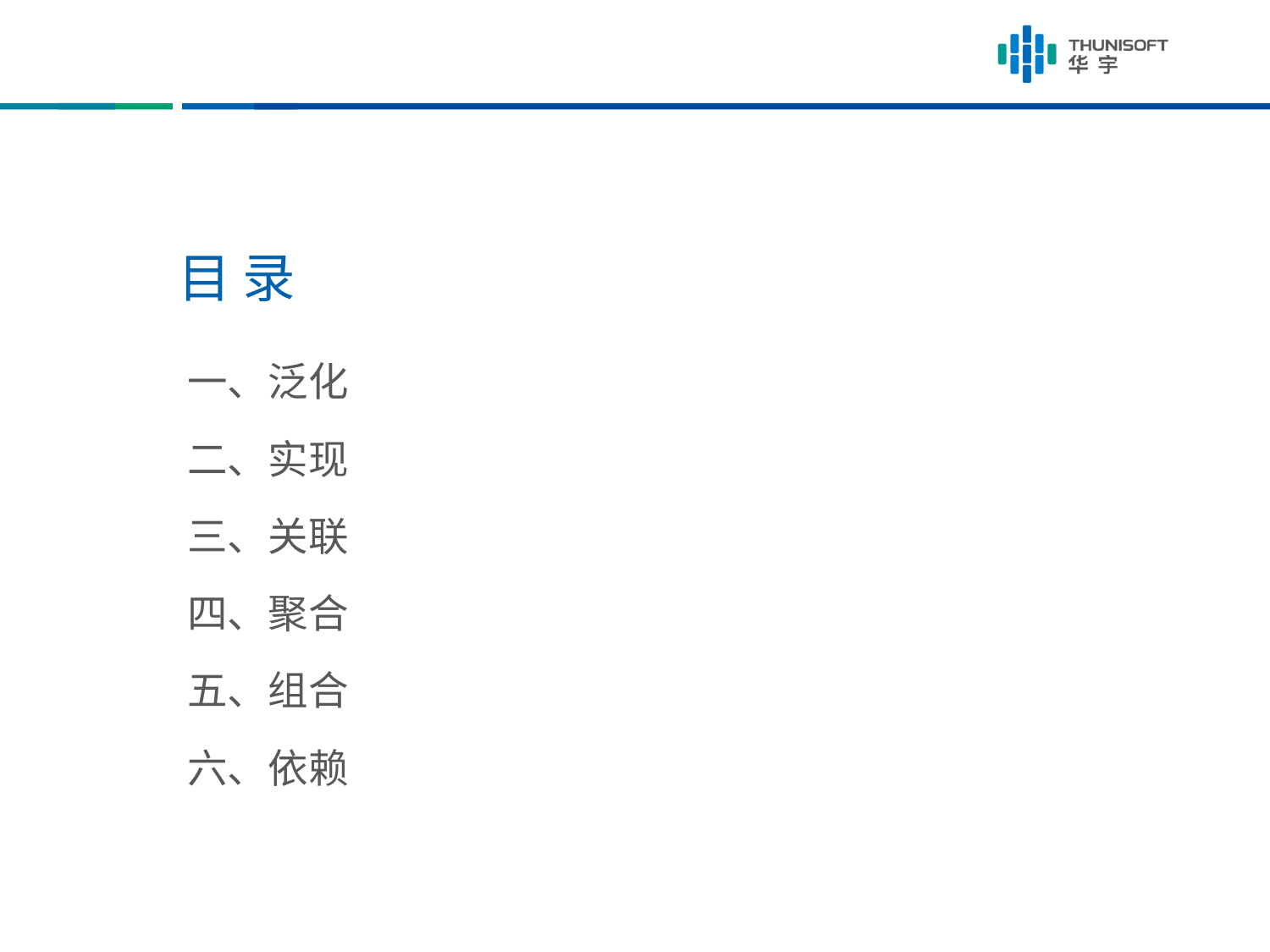

一、泛化
二、实现
三、关联
四、聚合
五、组合
六、依赖

3